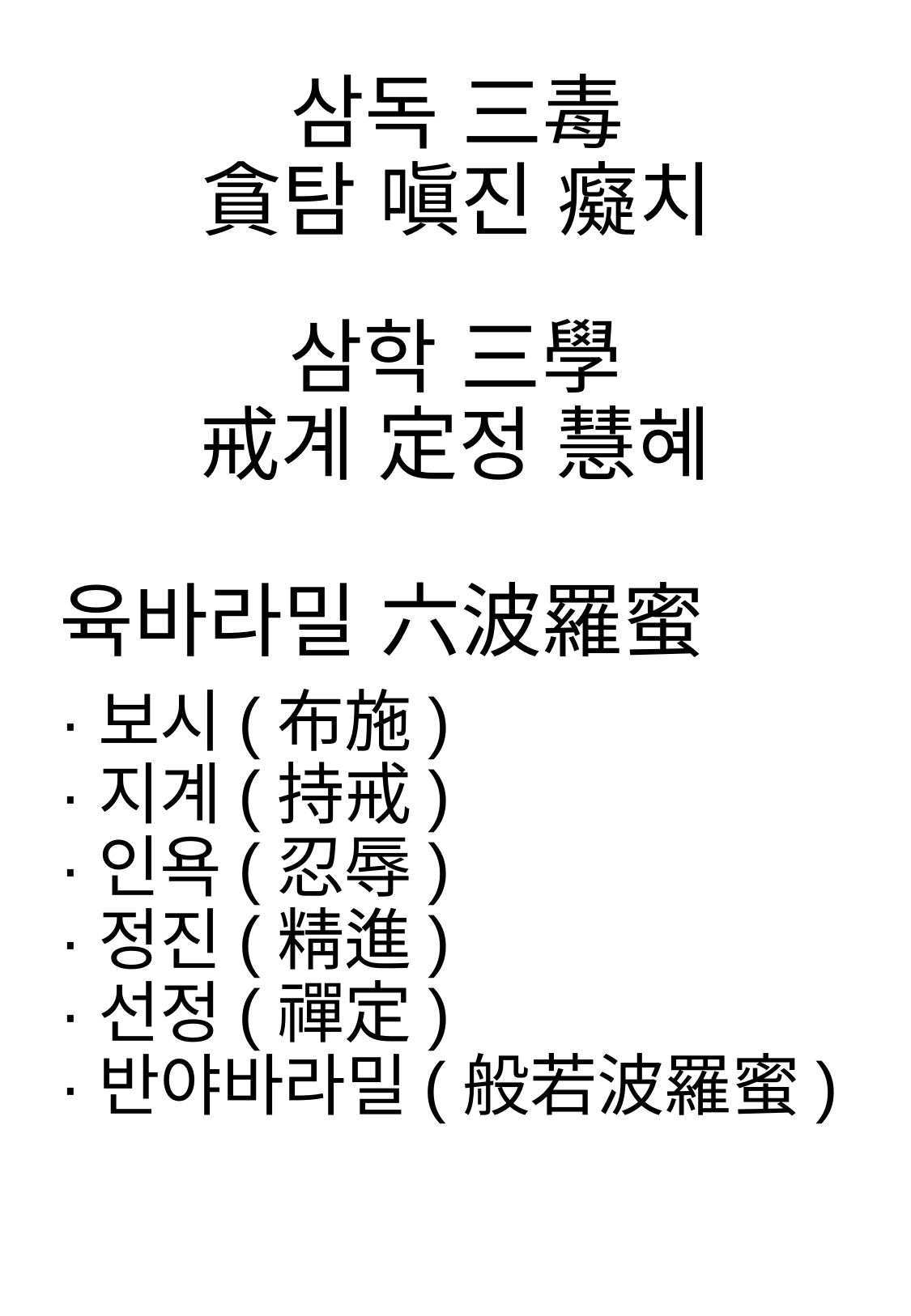

# 삼독 三毒 貪탐 嗔진 癡치
삼학 三學
戒계 定정 慧혜
육바라밀 六波羅蜜
·보시(布施)
·지계(持戒)
·인욕(忍辱)
·정진(精進)
·선정(禪定)
·반야바라밀(般若波羅蜜)